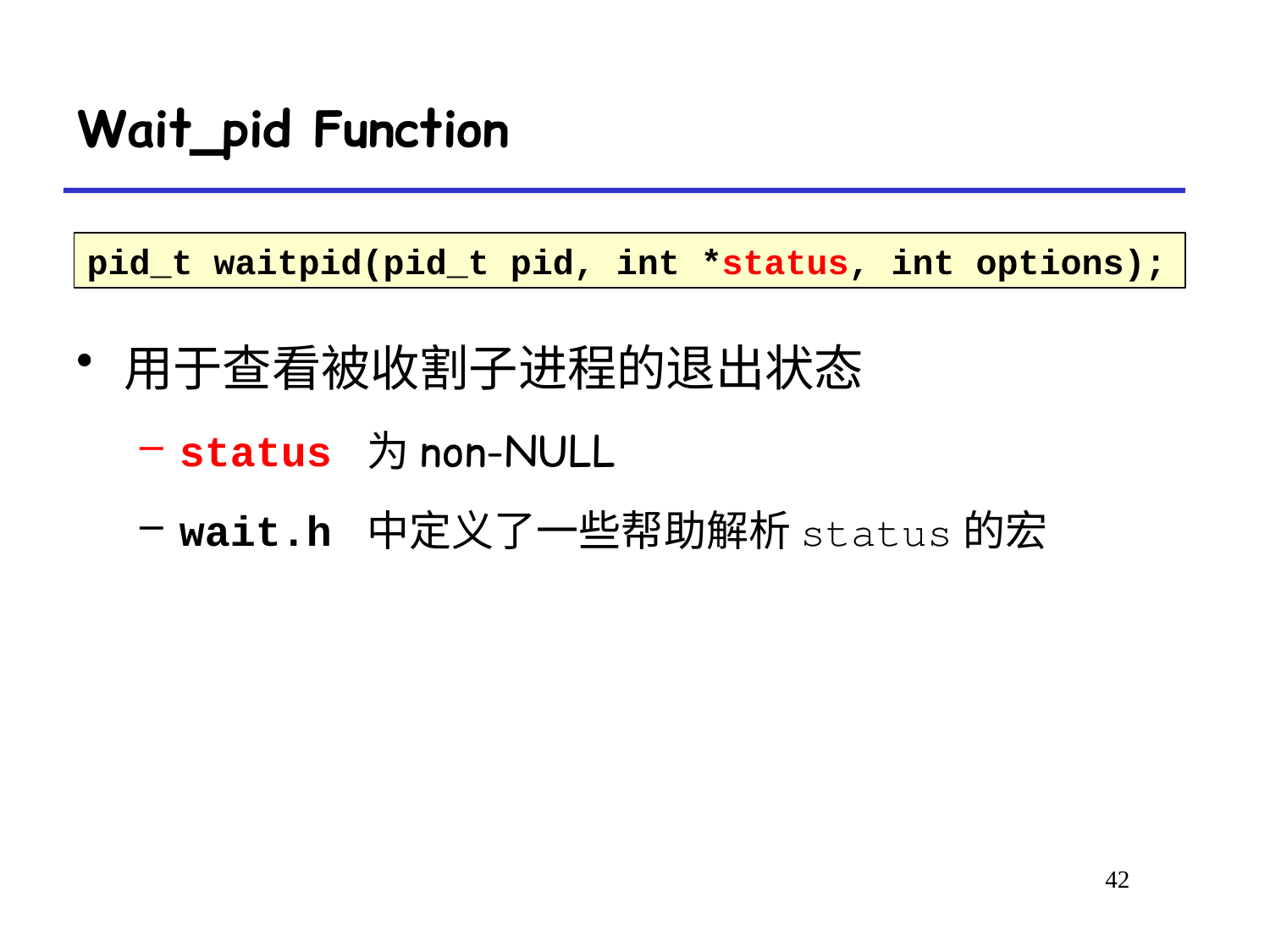

Wait_pid Function
pid_t waitpid(pid_t pid, int *status, int options);
用于查看被收割子进程的退出状态
status 为non-NULL
wait.h 中定义了一些帮助解析status的宏
# 42